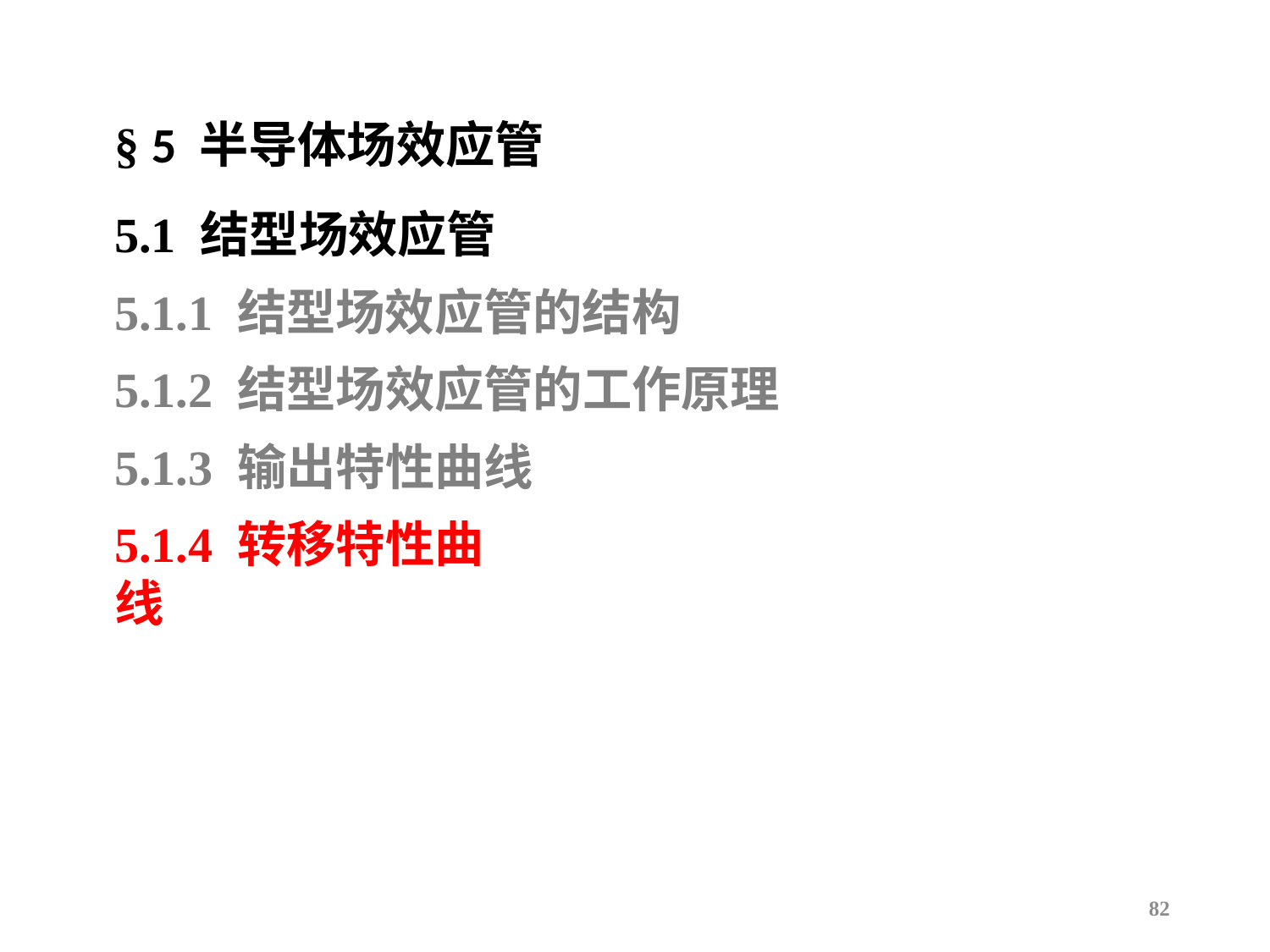

§ 5 半导体场效应管
5.1 结型场效应管
5.1.1 结型场效应管的结构
5.1.2 结型场效应管的工作原理
5.1.3 输出特性曲线
5.1.4 转移特性曲线
82